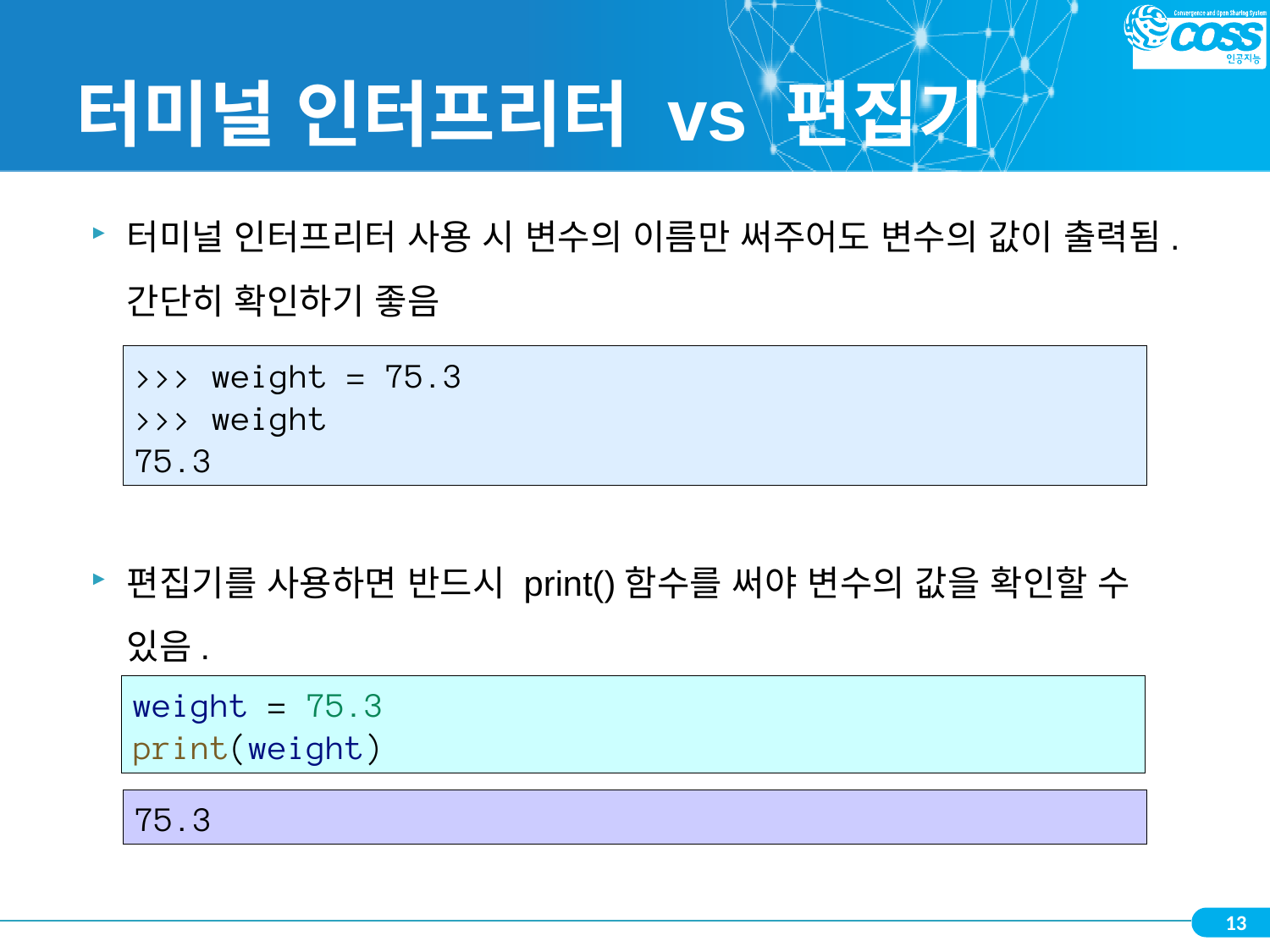

# 터미널 인터프리터 vs 편집기
터미널 인터프리터 사용 시 변수의 이름만 써주어도 변수의 값이 출력됨. 간단히 확인하기 좋음

편집기를 사용하면 반드시 print()함수를 써야 변수의 값을 확인할 수 있음.
>>> weight = 75.3
>>> weight
75.3
weight = 75.3
print(weight)
75.3